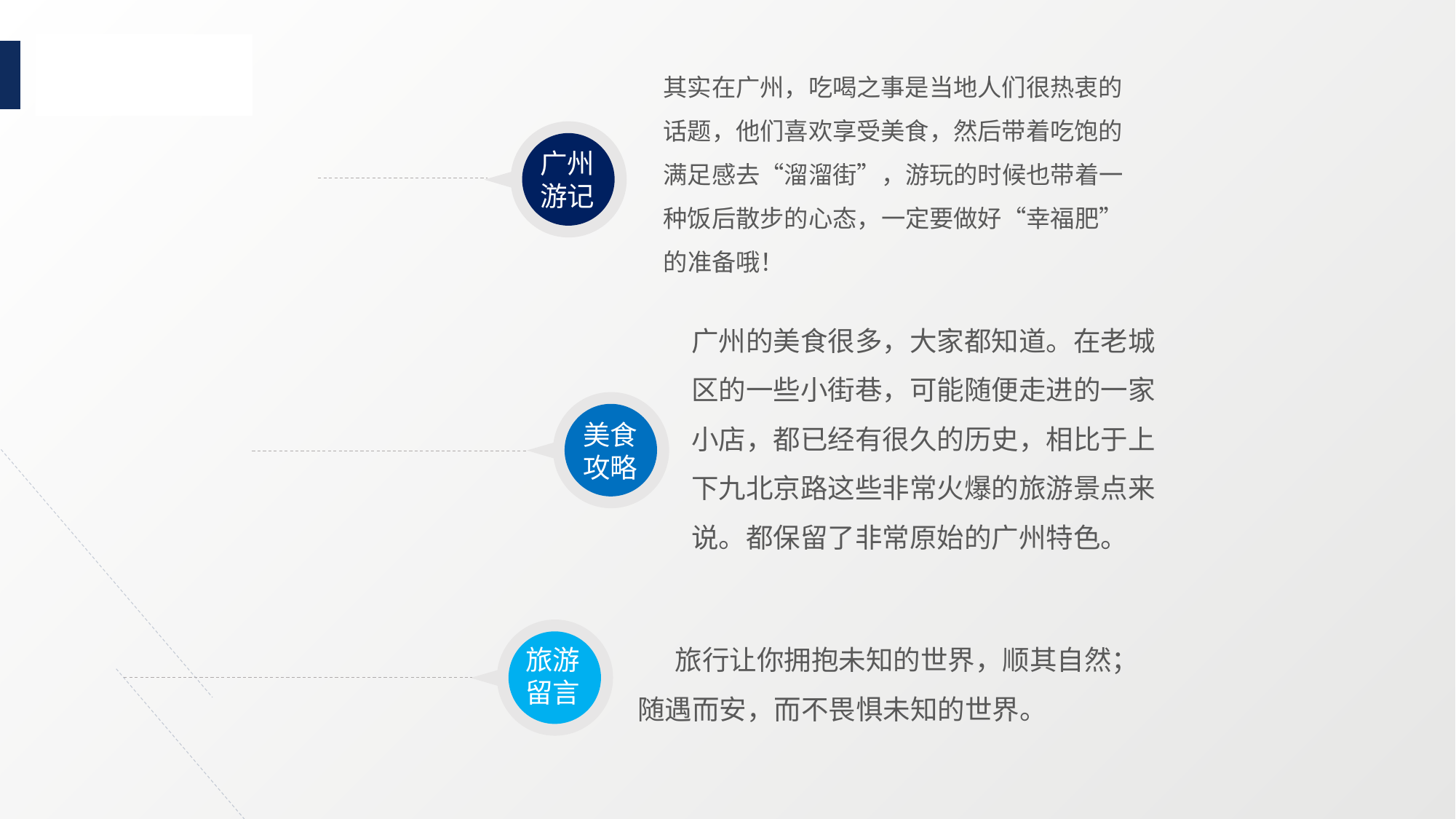

其实在广州，吃喝之事是当地人们很热衷的话题，他们喜欢享受美食，然后带着吃饱的满足感去“溜溜街”，游玩的时候也带着一种饭后散步的心态，一定要做好“幸福肥”的准备哦！

广州游记
广州的美食很多，大家都知道。在老城区的一些小街巷，可能随便走进的一家小店，都已经有很久的历史，相比于上下九北京路这些非常火爆的旅游景点来说。都保留了非常原始的广州特色。

美食攻略

     旅行让你拥抱未知的世界，顺其自然；随遇而安，而不畏惧未知的世界。
旅游留言